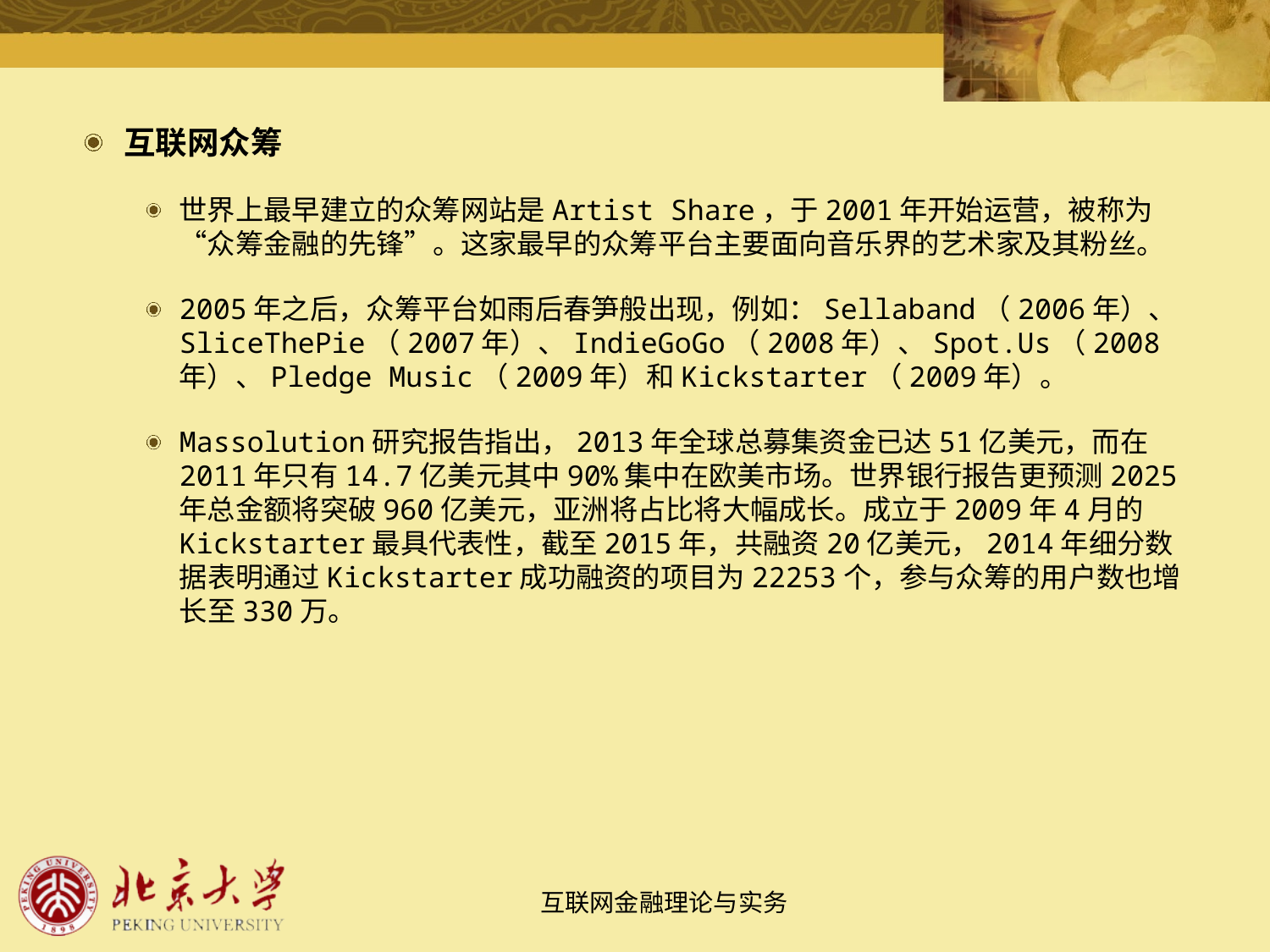

互联网众筹
世界上最早建立的众筹网站是Artist Share，于2001年开始运营，被称为“众筹金融的先锋”。这家最早的众筹平台主要面向音乐界的艺术家及其粉丝。
2005年之后，众筹平台如雨后春笋般出现，例如：Sellaband（2006年）、SliceThePie（2007年）、IndieGoGo（2008年）、Spot.Us（2008年）、Pledge Music（2009年）和Kickstarter（2009年）。
Massolution研究报告指出，2013年全球总募集资金已达51亿美元，而在2011年只有14.7亿美元其中90%集中在欧美市场。世界银行报告更预测2025年总金额将突破960亿美元，亚洲将占比将大幅成长。成立于2009年4月的Kickstarter最具代表性，截至2015年，共融资20亿美元，2014年细分数据表明通过Kickstarter成功融资的项目为22253个，参与众筹的用户数也增长至330万。